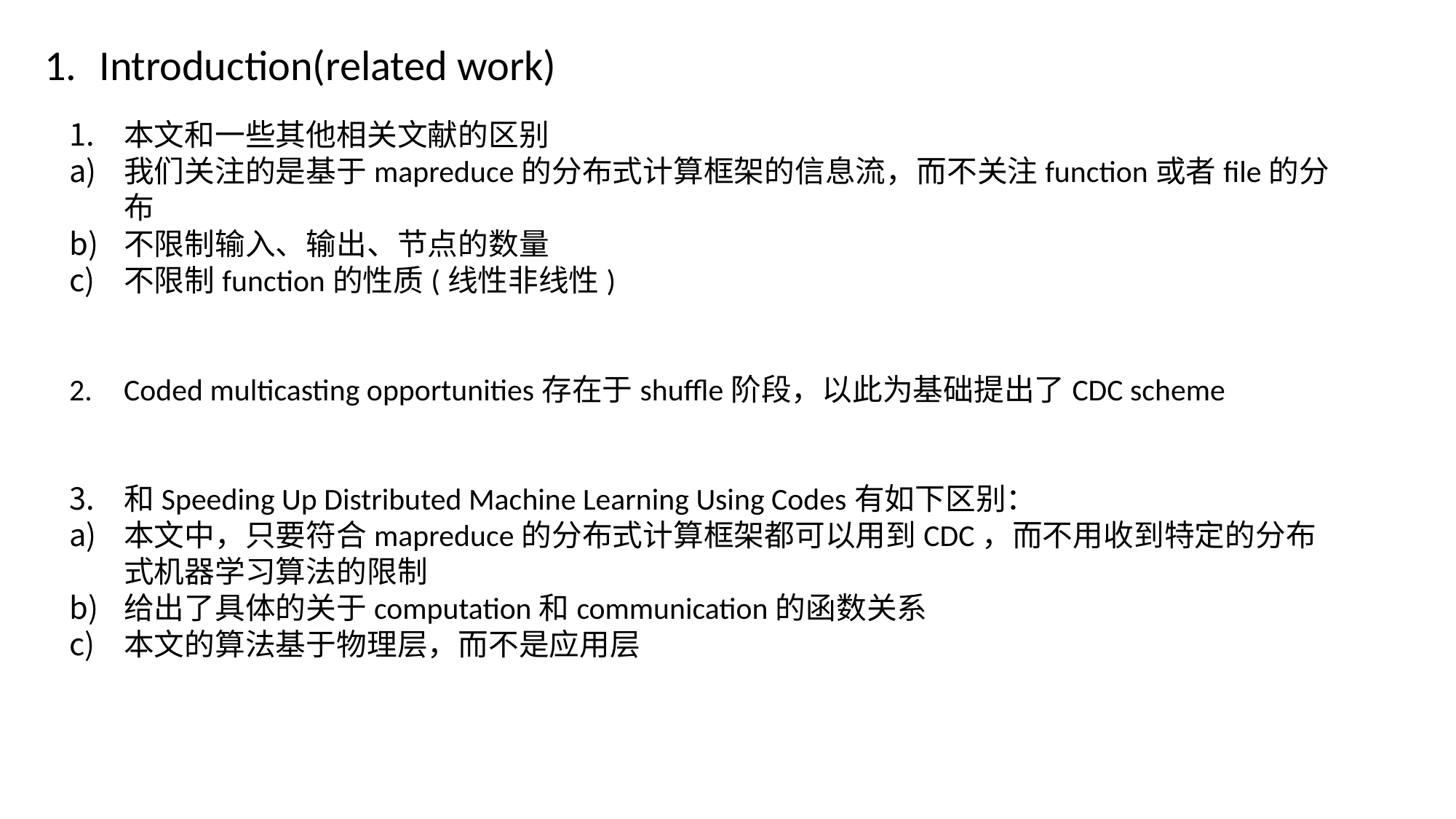

Introduction(related work)
本文和一些其他相关文献的区别
我们关注的是基于mapreduce的分布式计算框架的信息流，而不关注function或者file的分布
不限制输入、输出、节点的数量
不限制function的性质(线性非线性)

Coded multicasting opportunities存在于shuffle阶段，以此为基础提出了CDC scheme

和Speeding Up Distributed Machine Learning Using Codes有如下区别：
本文中，只要符合mapreduce的分布式计算框架都可以用到CDC，而不用收到特定的分布式机器学习算法的限制
给出了具体的关于computation和communication的函数关系
本文的算法基于物理层，而不是应用层